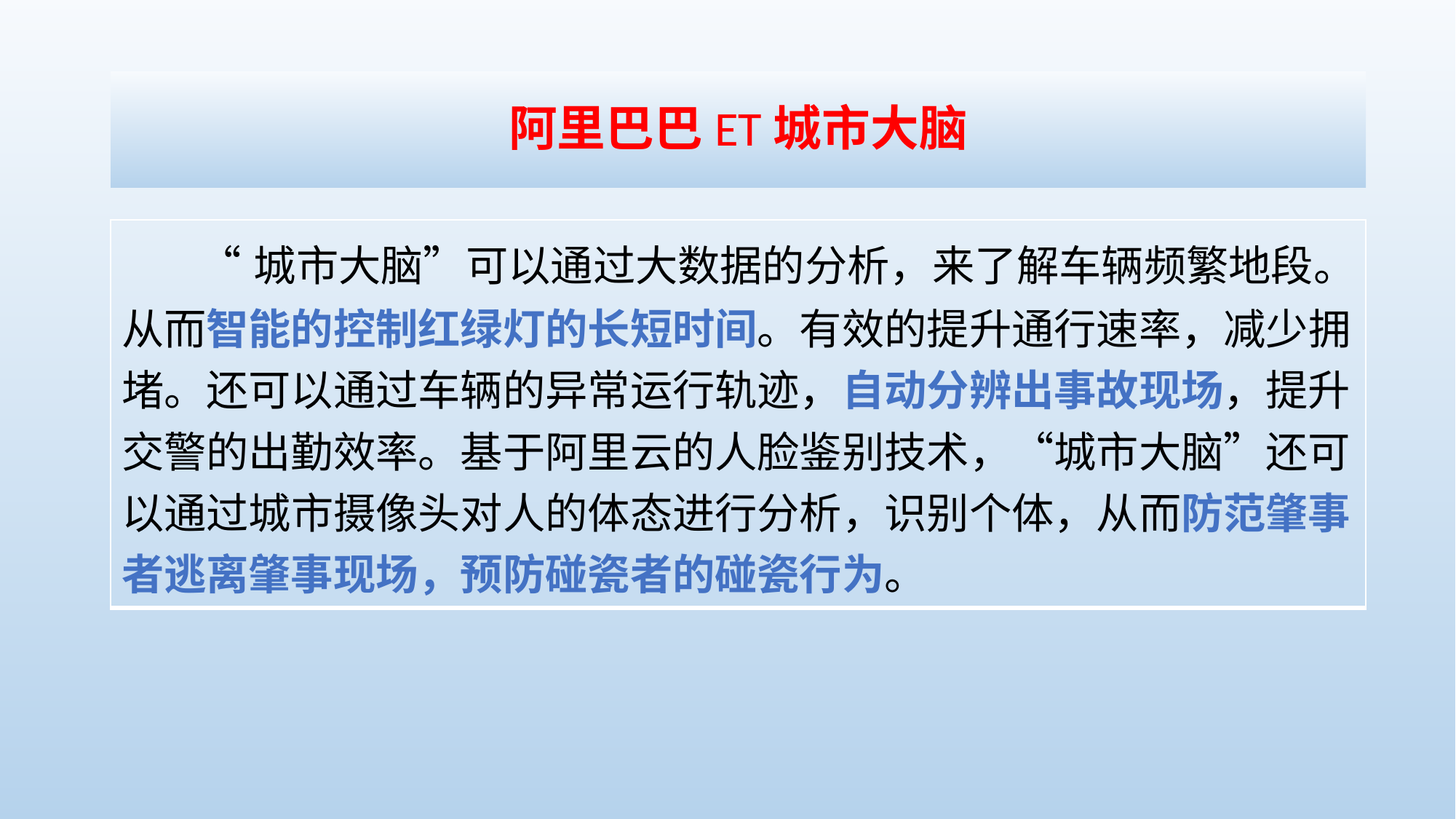

# 阿里巴巴ET城市大脑
| “城市大脑”可以通过大数据的分析，来了解车辆频繁地段。从而智能的控制红绿灯的长短时间。有效的提升通行速率，减少拥堵。还可以通过车辆的异常运行轨迹，自动分辨出事故现场，提升交警的出勤效率。基于阿里云的人脸鉴别技术，“城市大脑”还可以通过城市摄像头对人的体态进行分析，识别个体，从而防范肇事者逃离肇事现场，预防碰瓷者的碰瓷行为。 |
| --- |